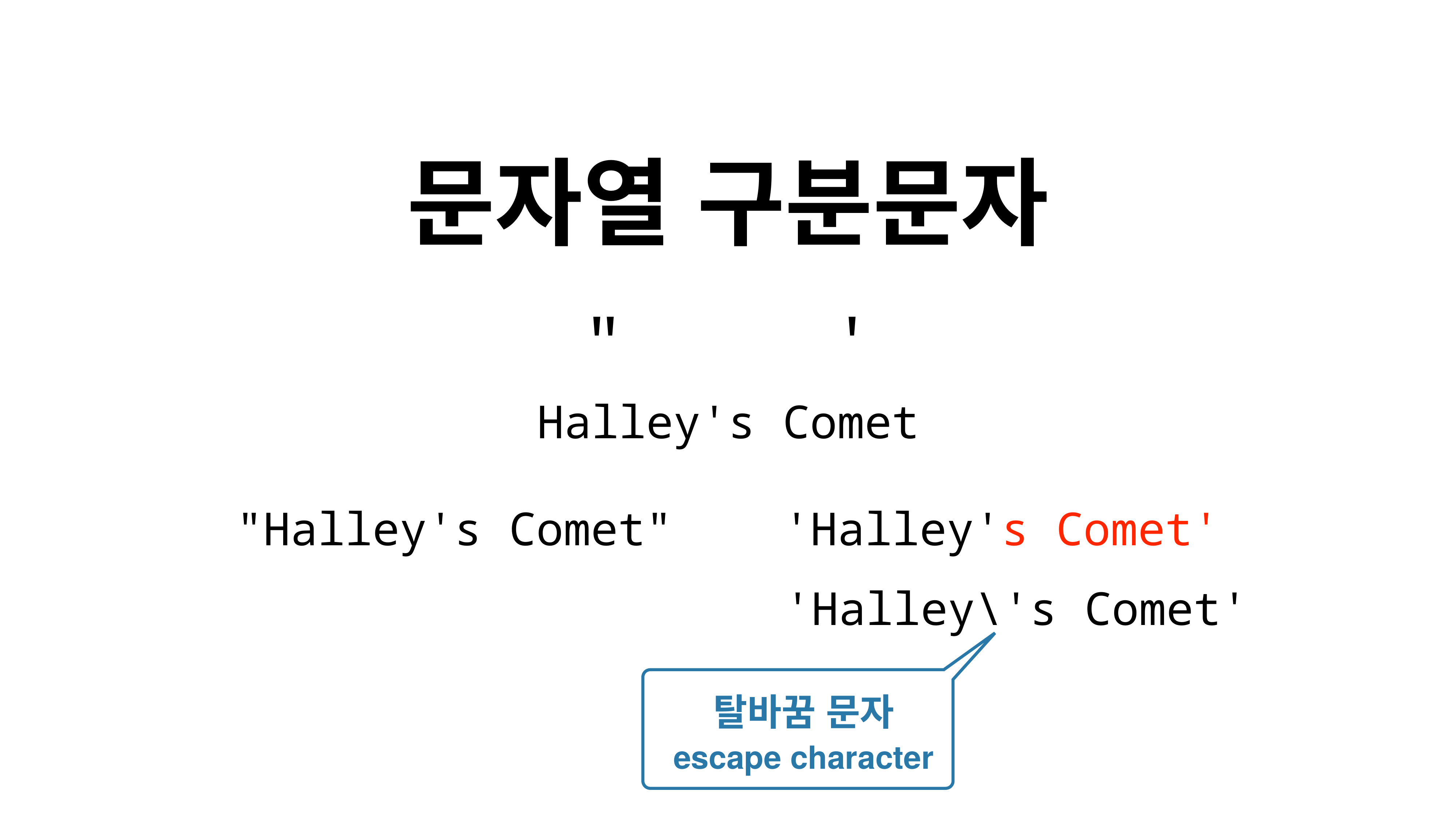

문자열 구분문자
"
'
Halley's Comet
"Halley's Comet"
'Halley's Comet'
'Halley\'s Comet'

탈바꿈 문자
escape character